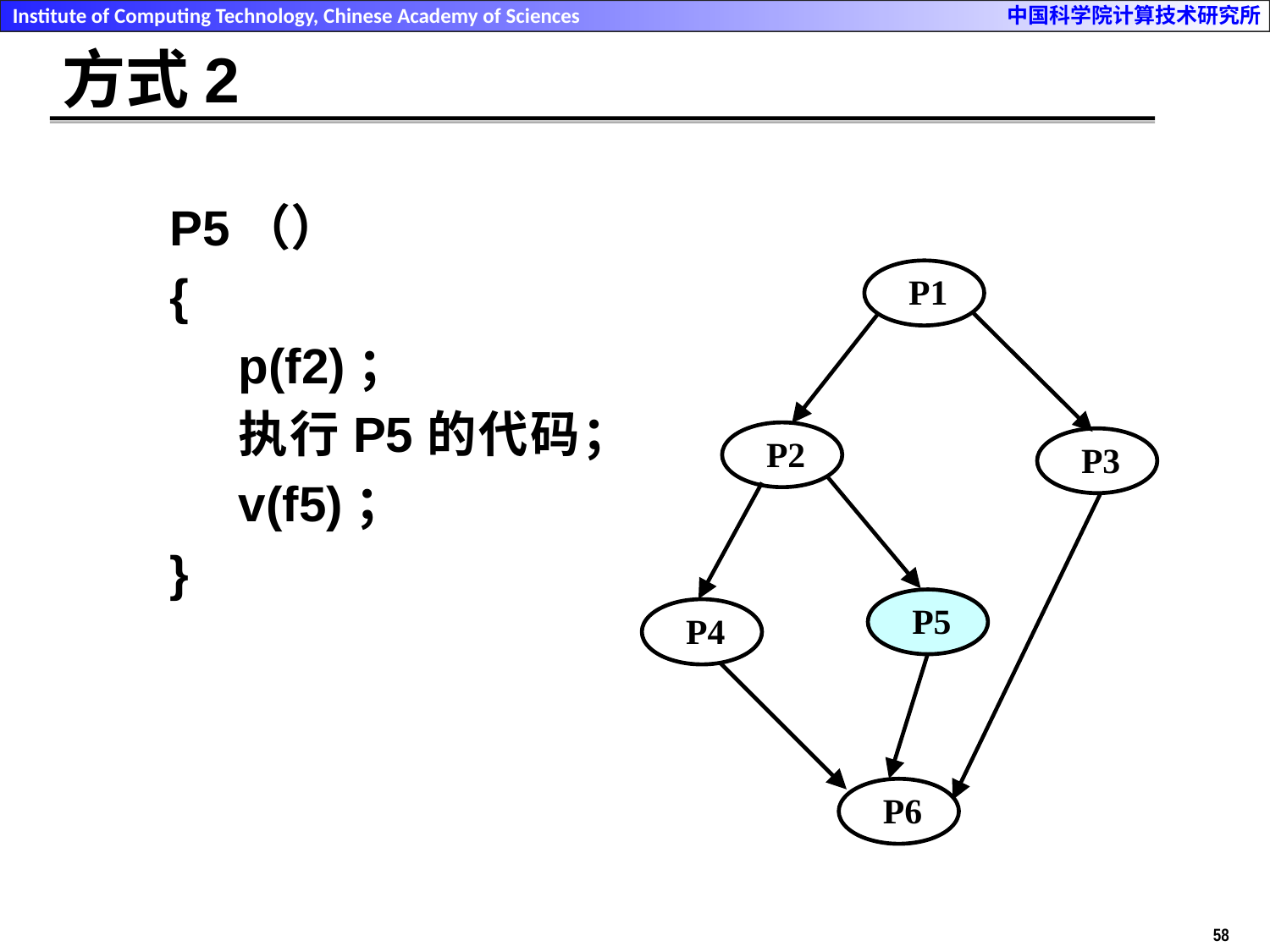

# 方式2
P5（）
{
     p(f2)；
    执行P5的代码；
     v(f5)；
}
   P1

   P2
   P3

   P5
   P4

   P6